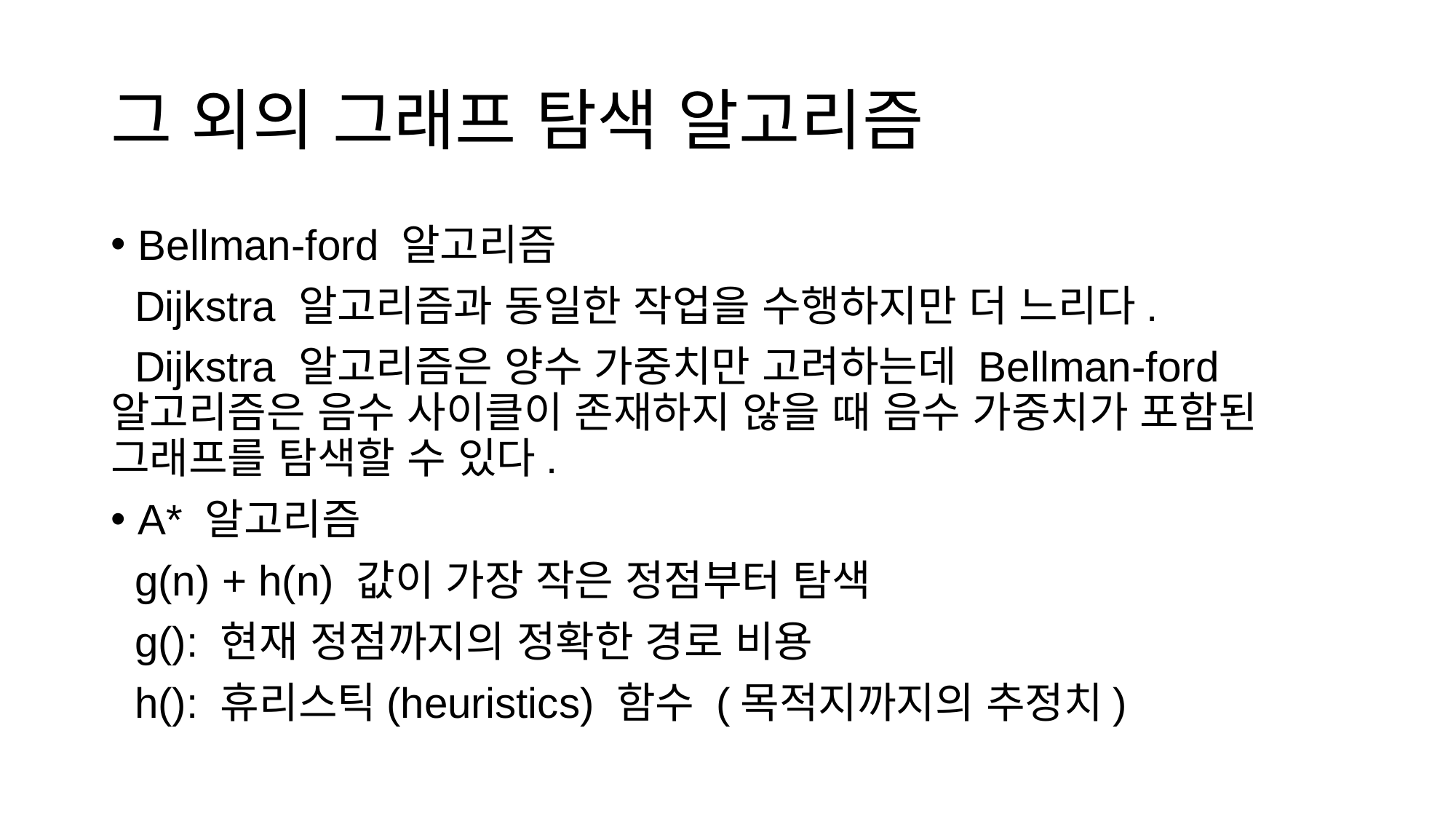

# 그 외의 그래프 탐색 알고리즘
Bellman-ford 알고리즘
  Dijkstra 알고리즘과 동일한 작업을 수행하지만 더 느리다.
  Dijkstra 알고리즘은 양수 가중치만 고려하는데 Bellman-ford 알고리즘은 음수 사이클이 존재하지 않을 때 음수 가중치가 포함된 그래프를 탐색할 수 있다.
A* 알고리즘
  g(n) + h(n) 값이 가장 작은 정점부터 탐색
  g(): 현재 정점까지의 정확한 경로 비용
  h(): 휴리스틱(heuristics) 함수 (목적지까지의 추정치)